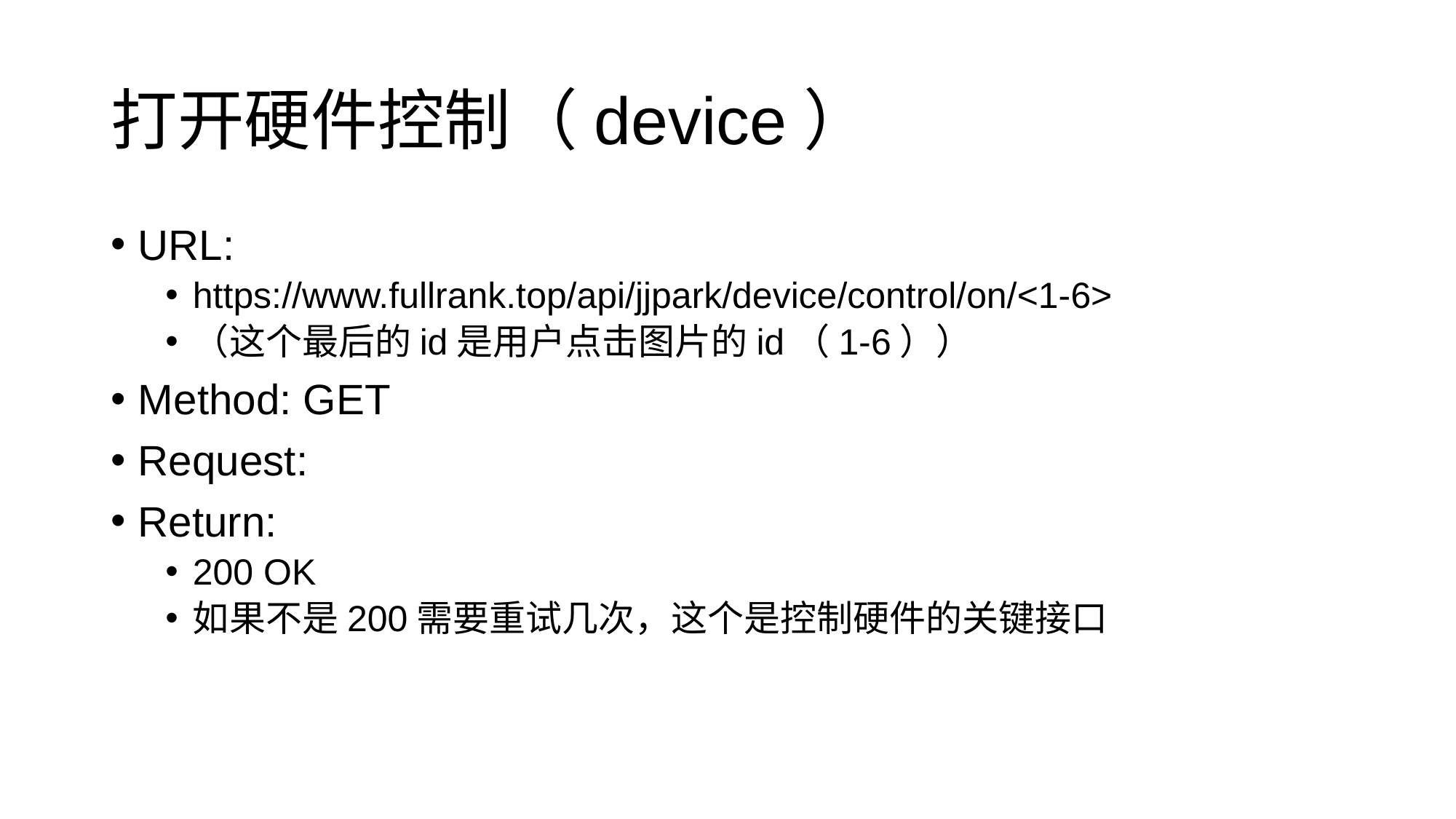

# 打开硬件控制（device）
URL:
https://www.fullrank.top/api/jjpark/device/control/on/<1-6>
（这个最后的id是用户点击图片的id（1-6））
Method: GET
Request:
Return:
200 OK
如果不是200需要重试几次，这个是控制硬件的关键接口